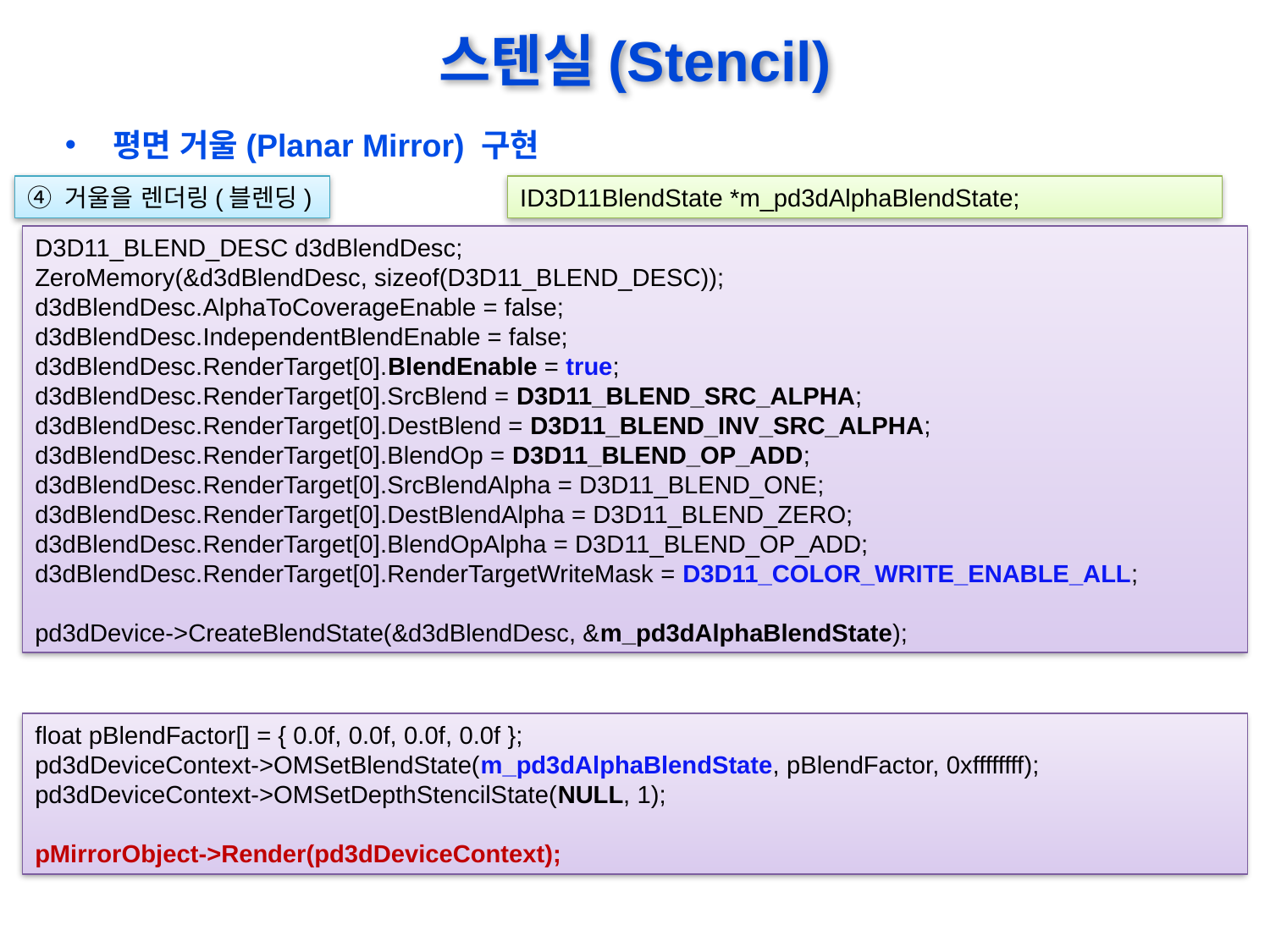

# 스텐실(Stencil)
평면 거울(Planar Mirror) 구현

④ 거울을 렌더링(블렌딩)
ID3D11BlendState *m_pd3dAlphaBlendState;
D3D11_BLEND_DESC d3dBlendDesc;
ZeroMemory(&d3dBlendDesc, sizeof(D3D11_BLEND_DESC));
d3dBlendDesc.AlphaToCoverageEnable = false;
d3dBlendDesc.IndependentBlendEnable = false;
d3dBlendDesc.RenderTarget[0].BlendEnable = true;
d3dBlendDesc.RenderTarget[0].SrcBlend = D3D11_BLEND_SRC_ALPHA;
d3dBlendDesc.RenderTarget[0].DestBlend = D3D11_BLEND_INV_SRC_ALPHA;
d3dBlendDesc.RenderTarget[0].BlendOp = D3D11_BLEND_OP_ADD;
d3dBlendDesc.RenderTarget[0].SrcBlendAlpha = D3D11_BLEND_ONE;
d3dBlendDesc.RenderTarget[0].DestBlendAlpha = D3D11_BLEND_ZERO;
d3dBlendDesc.RenderTarget[0].BlendOpAlpha = D3D11_BLEND_OP_ADD;
d3dBlendDesc.RenderTarget[0].RenderTargetWriteMask = D3D11_COLOR_WRITE_ENABLE_ALL;

pd3dDevice->CreateBlendState(&d3dBlendDesc, &m_pd3dAlphaBlendState);
float pBlendFactor[] = { 0.0f, 0.0f, 0.0f, 0.0f };
pd3dDeviceContext->OMSetBlendState(m_pd3dAlphaBlendState, pBlendFactor, 0xffffffff);
pd3dDeviceContext->OMSetDepthStencilState(NULL, 1);

pMirrorObject->Render(pd3dDeviceContext);